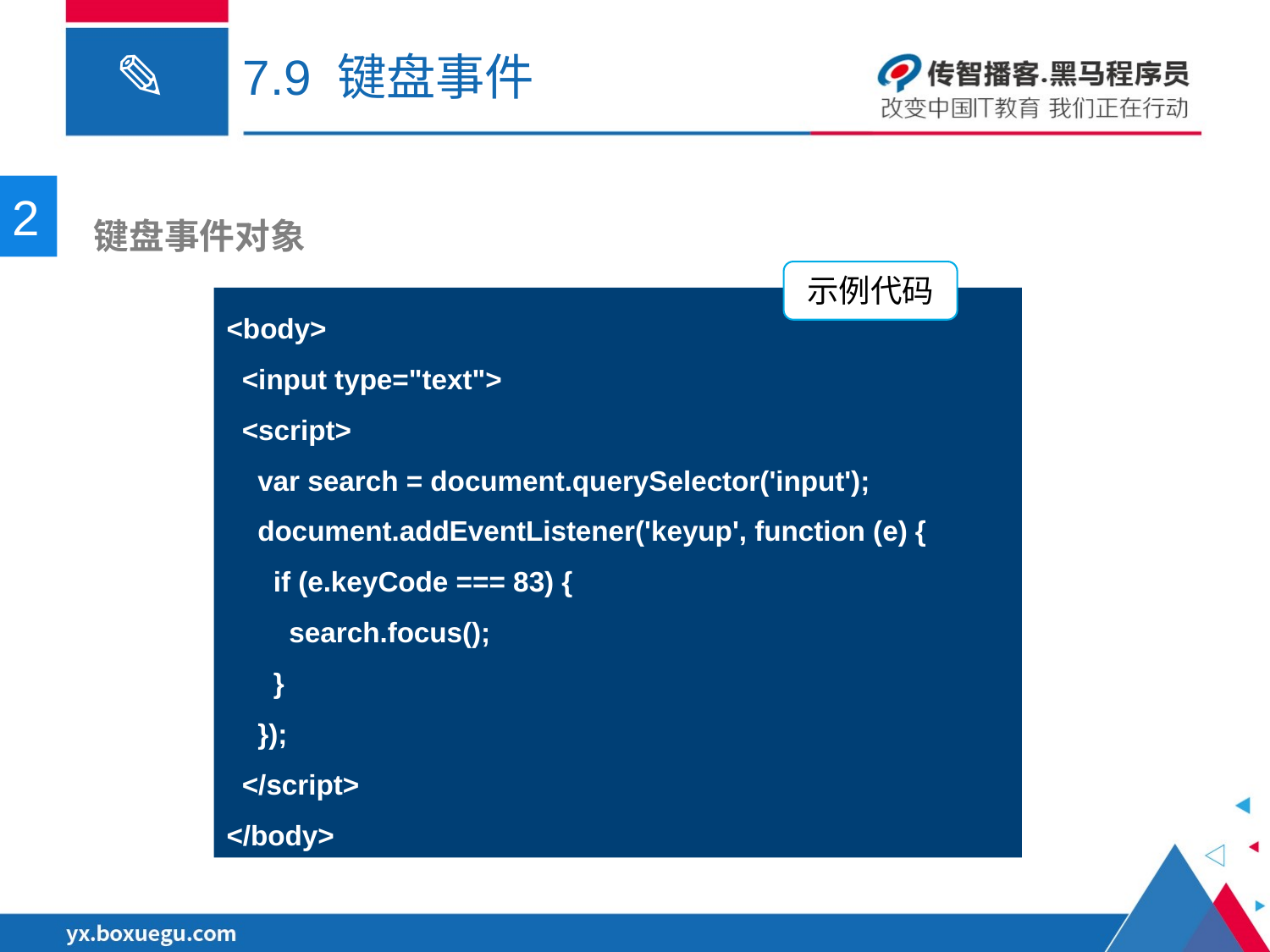

# 7.9 键盘事件

2
  键盘事件对象
示例代码
<body>
  <input type="text">
  <script>
    var search = document.querySelector('input');
    document.addEventListener('keyup', function (e) {
      if (e.keyCode === 83) {
        search.focus();
      }
    });
  </script>
</body>